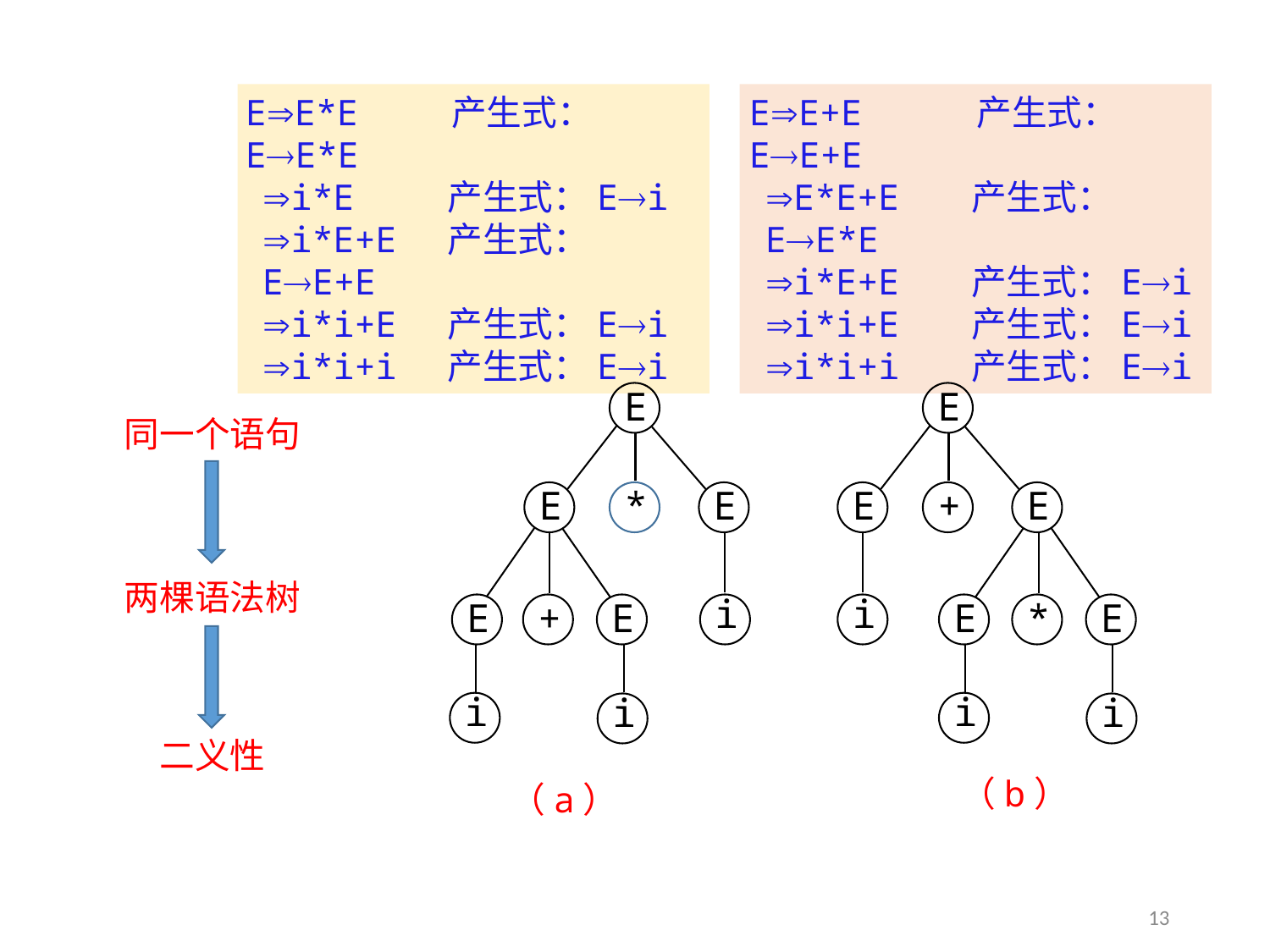

E⇒E*E    产生式：E→E*E
⇒i*E    产生式：E→i
⇒i*E+E  产生式：E→E+E
⇒i*i+E  产生式：E→i
⇒i*i+i  产生式：E→i
E⇒E+E     产生式：E→E+E
⇒E*E+E   产生式：E→E*E
⇒i*E+E   产生式：E→i
⇒i*i+E   产生式：E→i
⇒i*i+i   产生式：E→i
E

E

*

E

+

E

i

i

E

i

E

E

+

E

i

E

*

E

i

i

同一个语句

两棵语法树

二义性
（b）
（a）
13